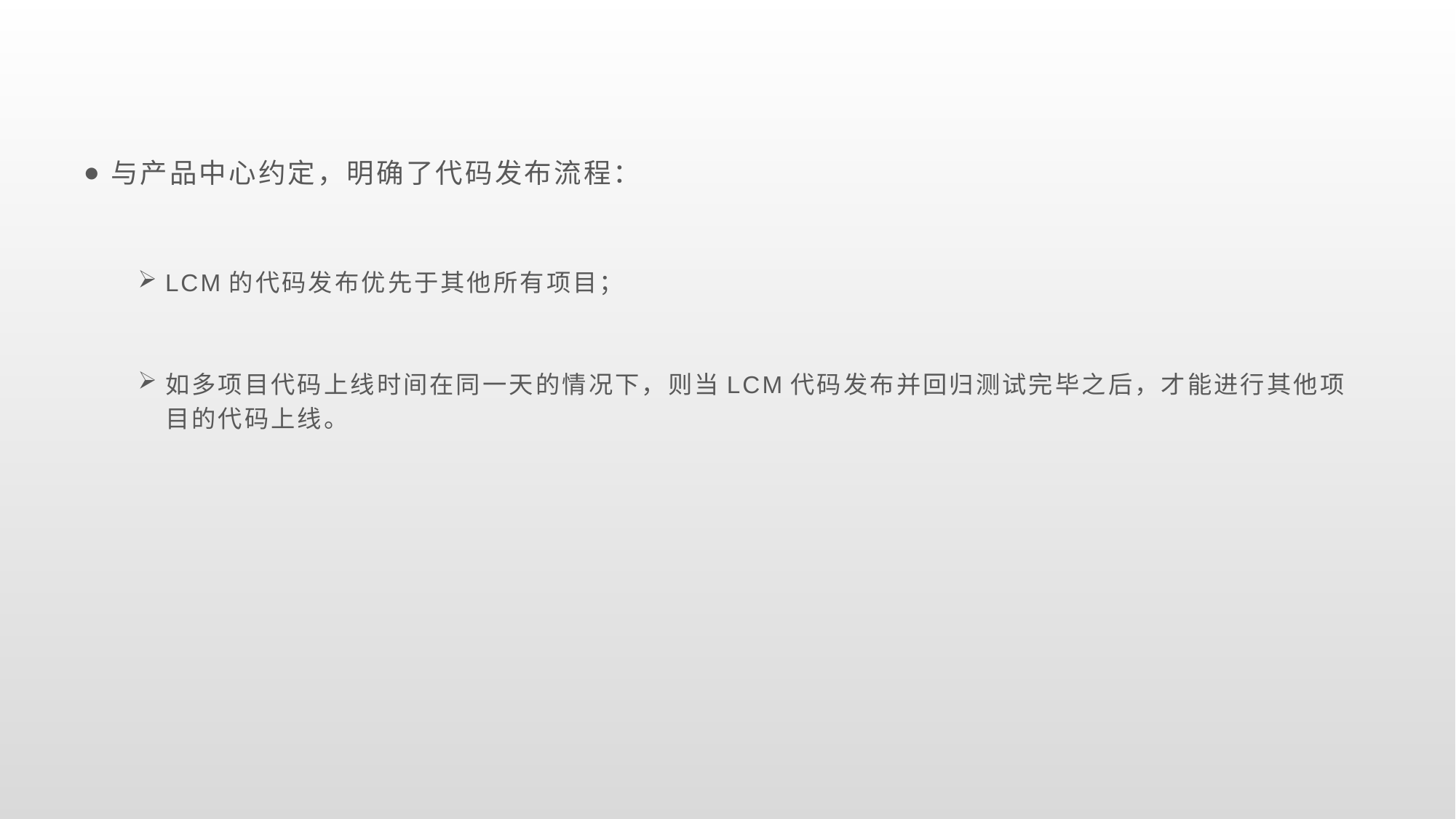

与产品中心约定，明确了代码发布流程：

LCM的代码发布优先于其他所有项目；

如多项目代码上线时间在同一天的情况下，则当LCM代码发布并回归测试完毕之后，才能进行其他项目的代码上线。